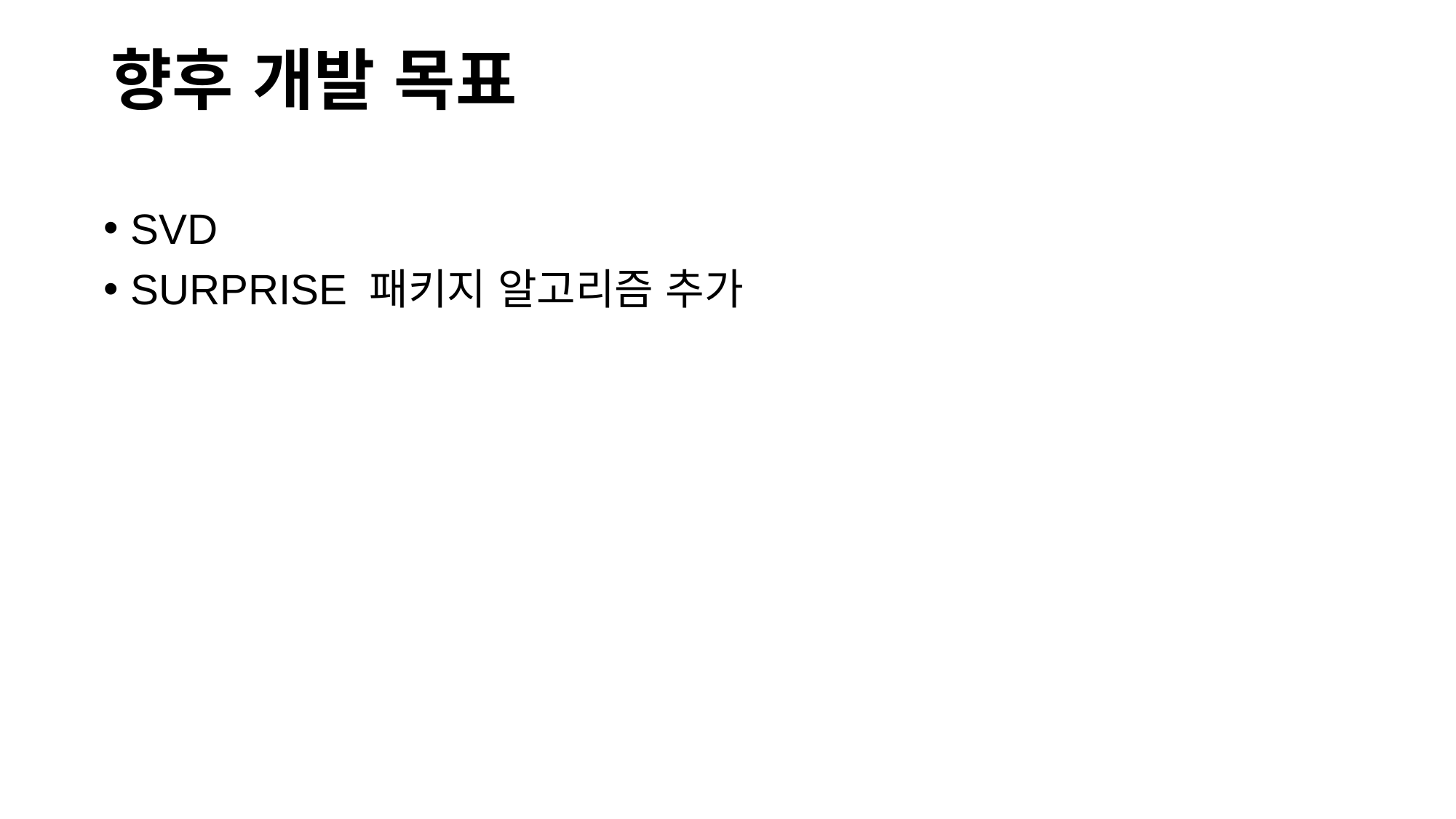

# 향후 개발 목표
SVD
SURPRISE 패키지 알고리즘 추가